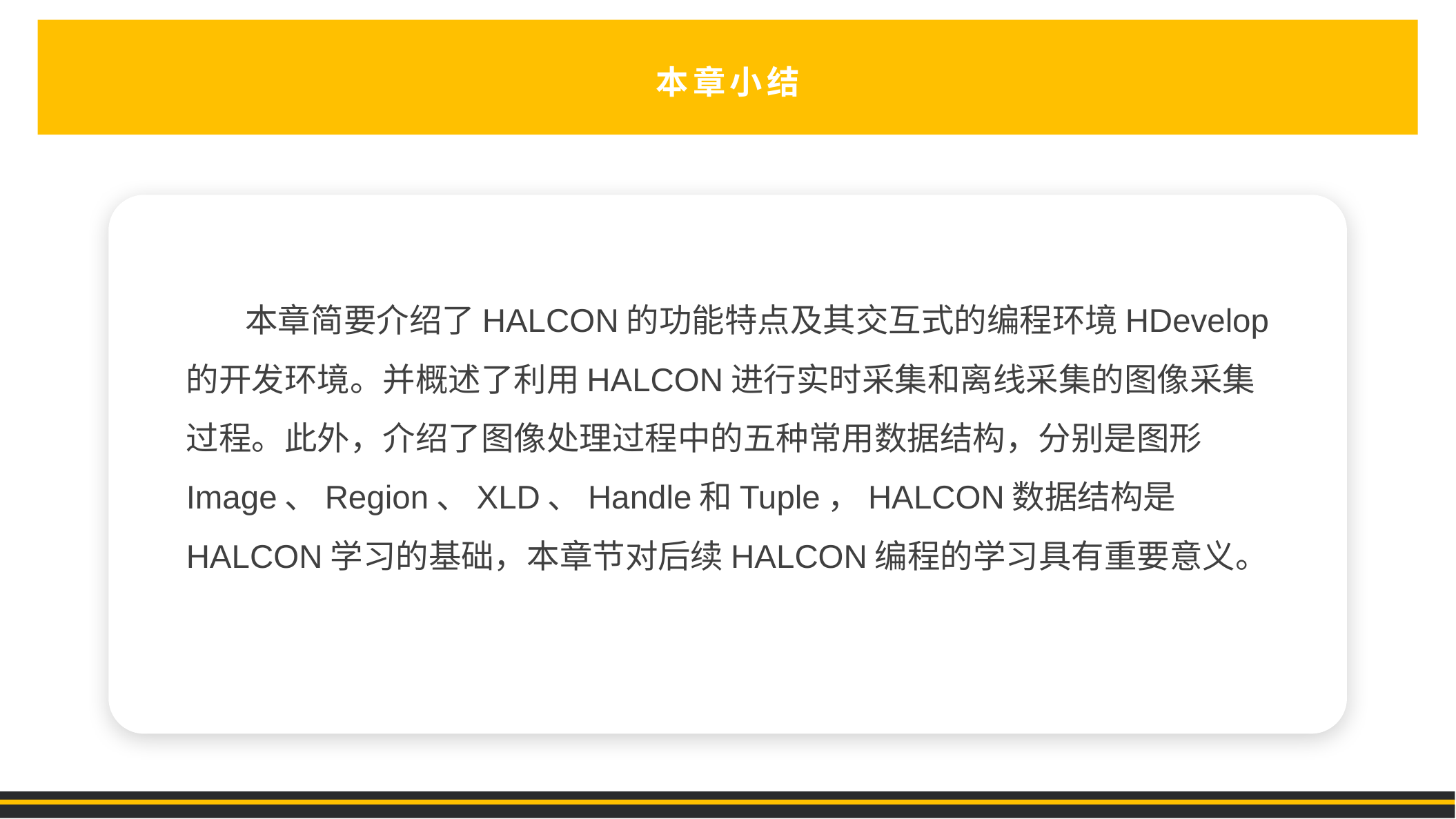

本章小结

       本章简要介绍了HALCON的功能特点及其交互式的编程环境HDevelop的开发环境。并概述了利用HALCON进行实时采集和离线采集的图像采集过程。此外，介绍了图像处理过程中的五种常用数据结构，分别是图形Image、Region、XLD、Handle和Tuple，HALCON数据结构是HALCON学习的基础，本章节对后续HALCON编程的学习具有重要意义。